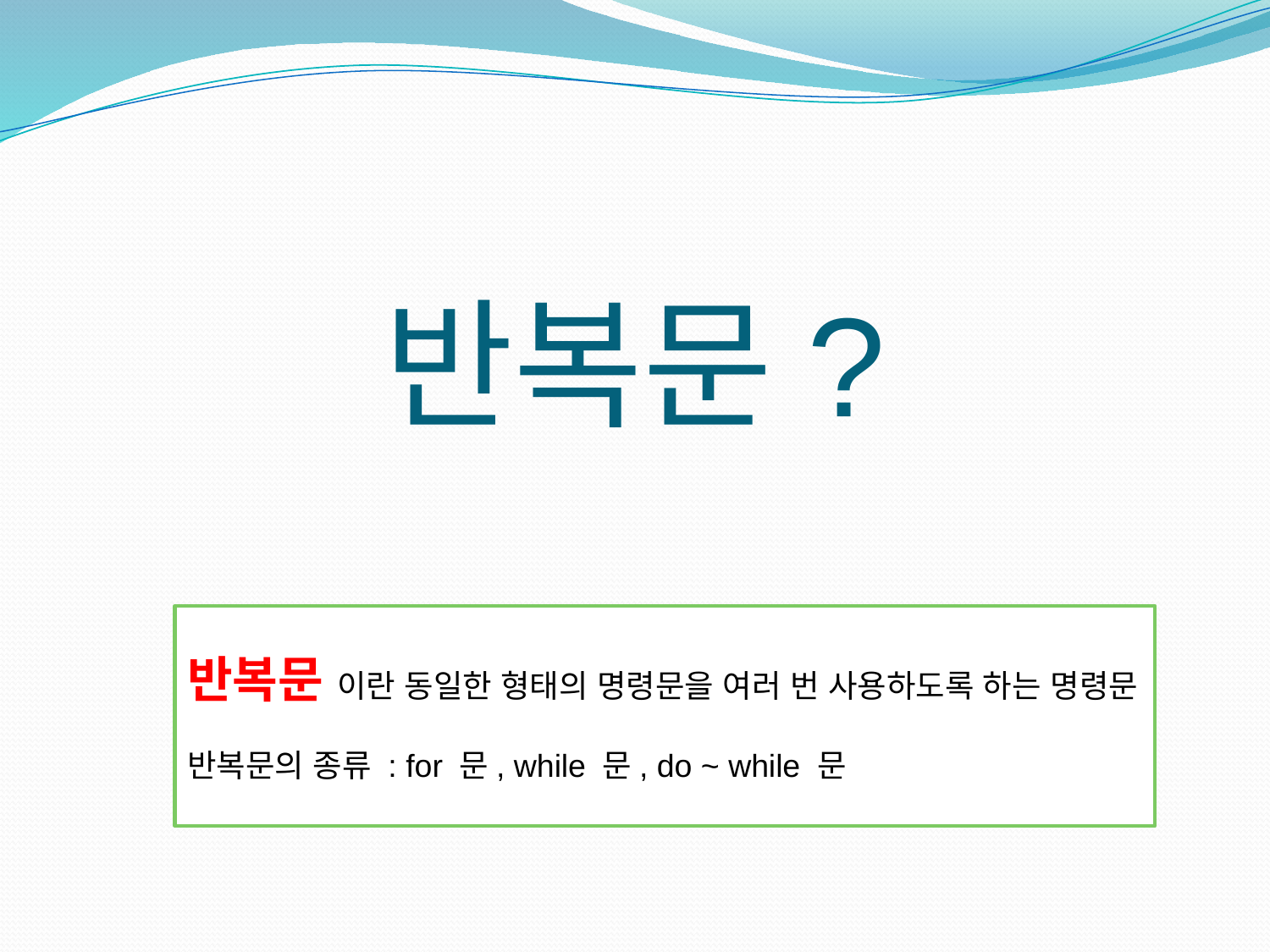

#

반복문?
반복문 이란 동일한 형태의 명령문을 여러 번 사용하도록 하는 명령문

반복문의 종류 : for 문, while 문, do ~ while 문